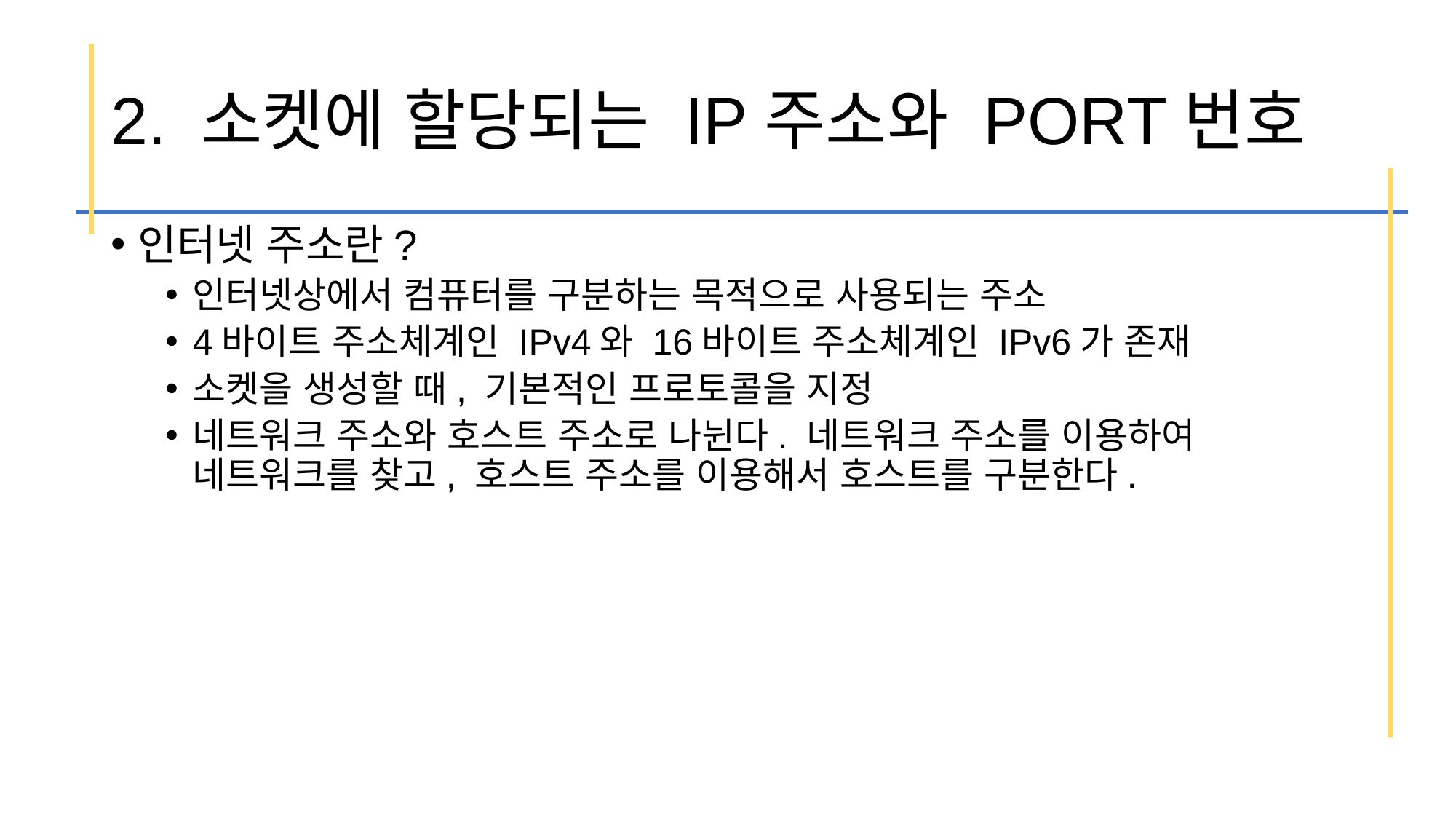

# 2. 소켓에 할당되는 IP주소와 PORT번호
인터넷 주소란?
인터넷상에서 컴퓨터를 구분하는 목적으로 사용되는 주소
4바이트 주소체계인 IPv4와 16바이트 주소체계인 IPv6가 존재
소켓을 생성할 때, 기본적인 프로토콜을 지정
네트워크 주소와 호스트 주소로 나뉜다. 네트워크 주소를 이용하여 네트워크를 찾고, 호스트 주소를 이용해서 호스트를 구분한다.